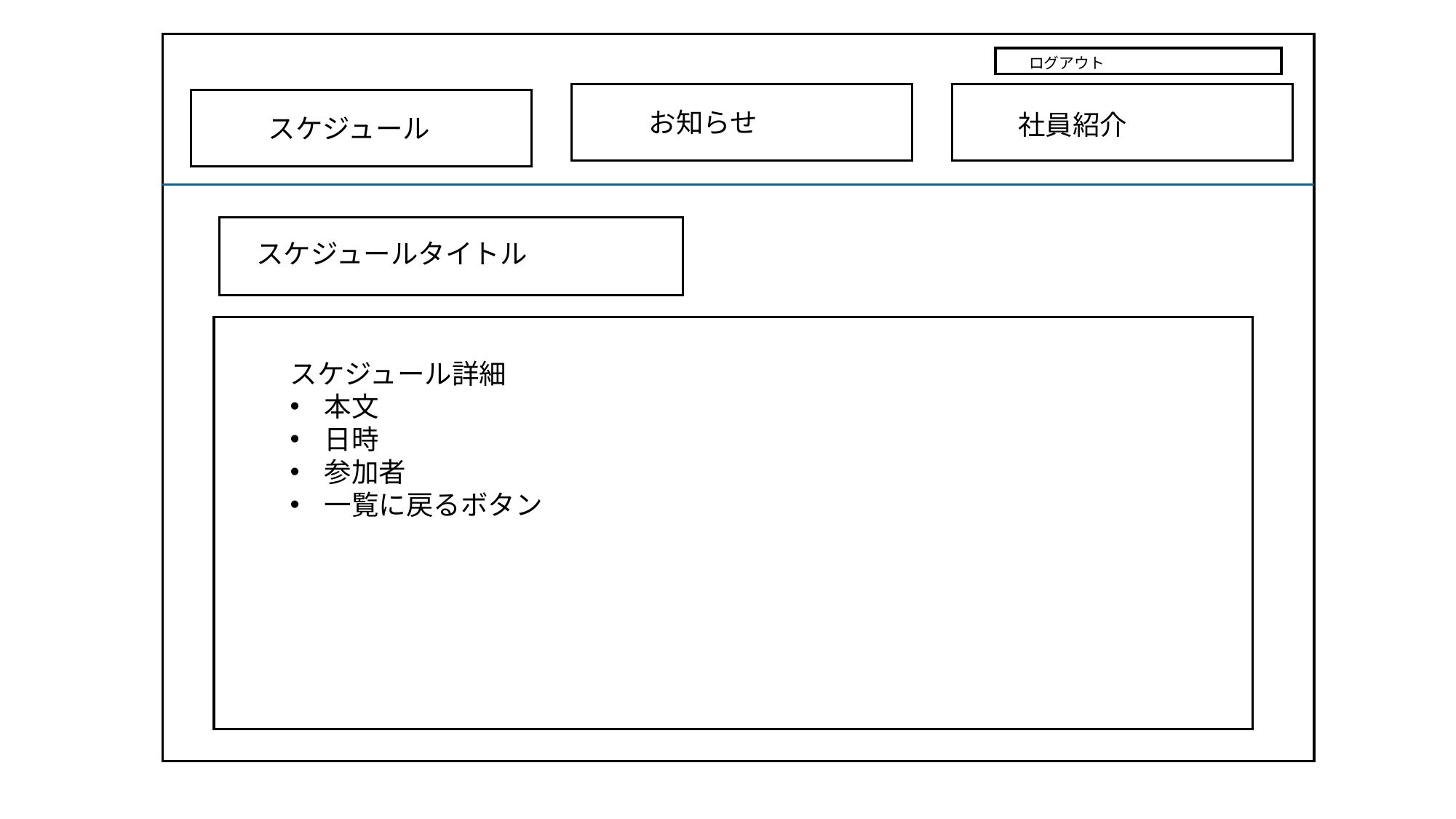

ログアウト

お知らせ
社員紹介
スケジュール

スケジュールタイトル

スケジュール詳細
本文
日時
参加者
一覧に戻るボタン